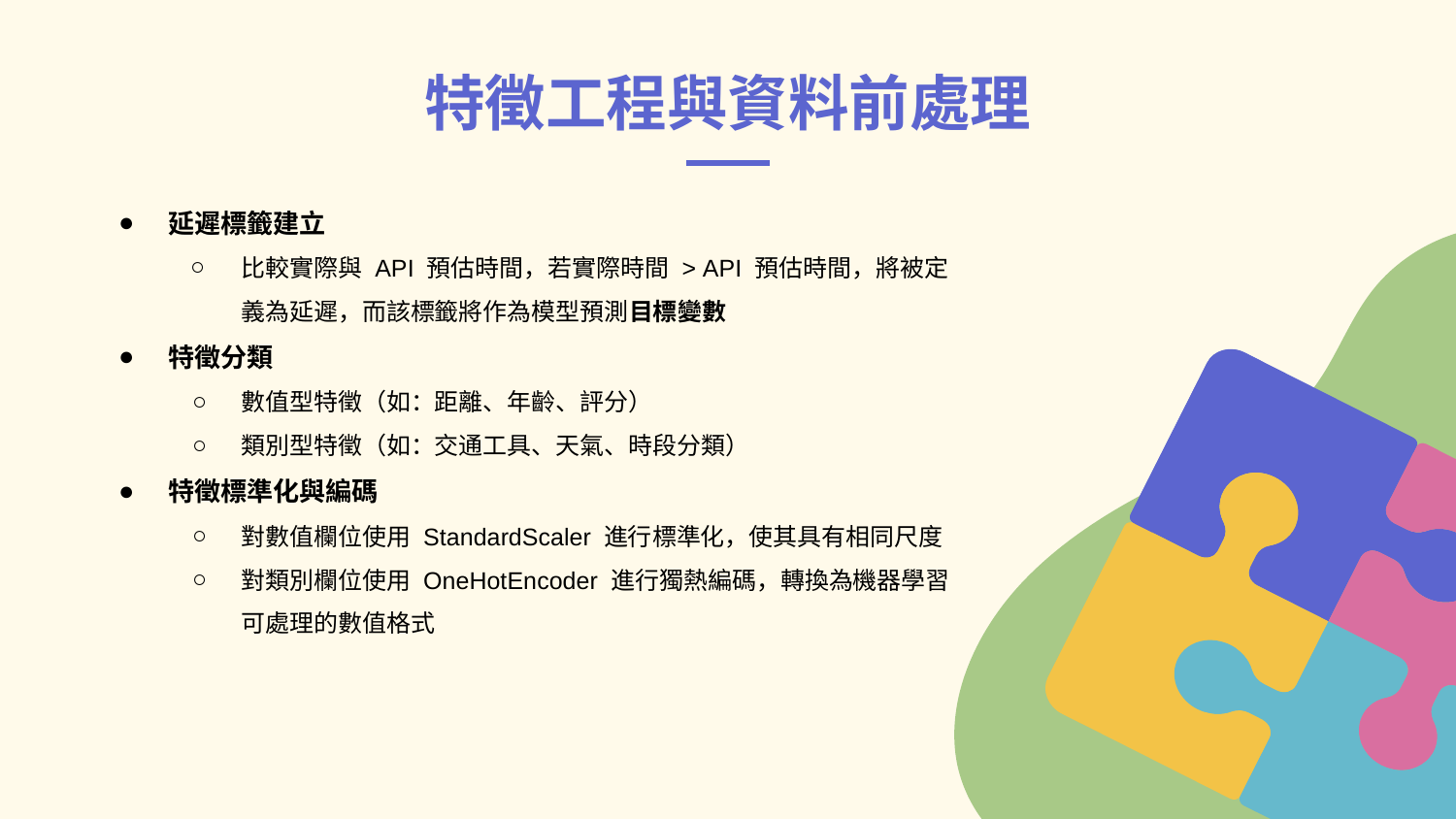

# 特徵工程與資料前處理
延遲標籤建立
比較實際與 API 預估時間，若實際時間 > API 預估時間，將被定義為延遲，而該標籤將作為模型預測目標變數
特徵分類
數值型特徵（如：距離、年齡、評分）
類別型特徵（如：交通工具、天氣、時段分類）
特徵標準化與編碼
對數值欄位使用 StandardScaler 進行標準化，使其具有相同尺度
對類別欄位使用 OneHotEncoder 進行獨熱編碼，轉換為機器學習可處理的數值格式